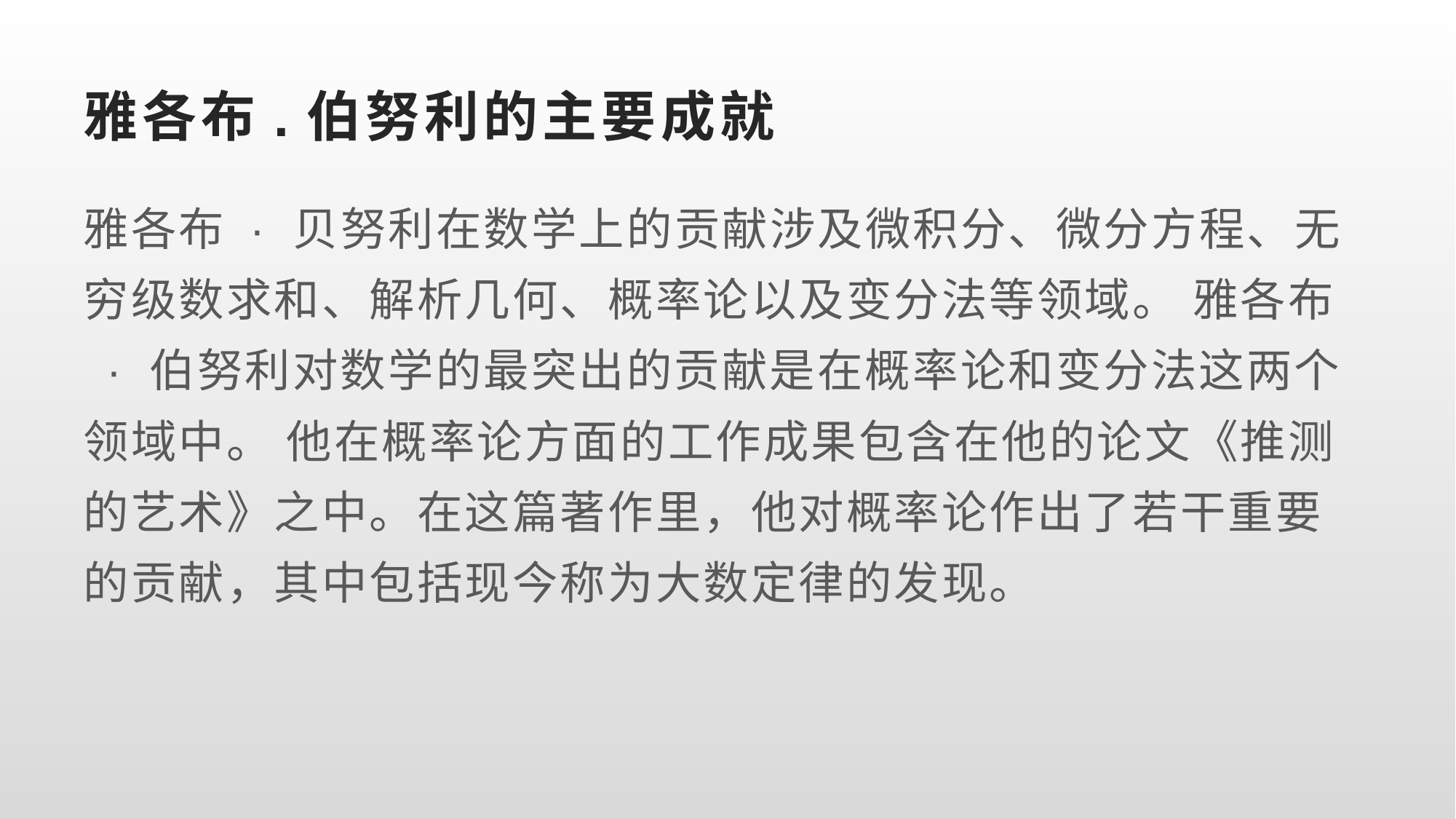

# 雅各布.伯努利的主要成就
雅各布 · 贝努利在数学上的贡献涉及微积分、微分方程、无穷级数求和、解析几何、概率论以及变分法等领域。 雅各布 · 伯努利对数学的最突出的贡献是在概率论和变分法这两个领域中。 他在概率论方面的工作成果包含在他的论文《推测的艺术》之中。在这篇著作里，他对概率论作出了若干重要的贡献，其中包括现今称为大数定律的发现。